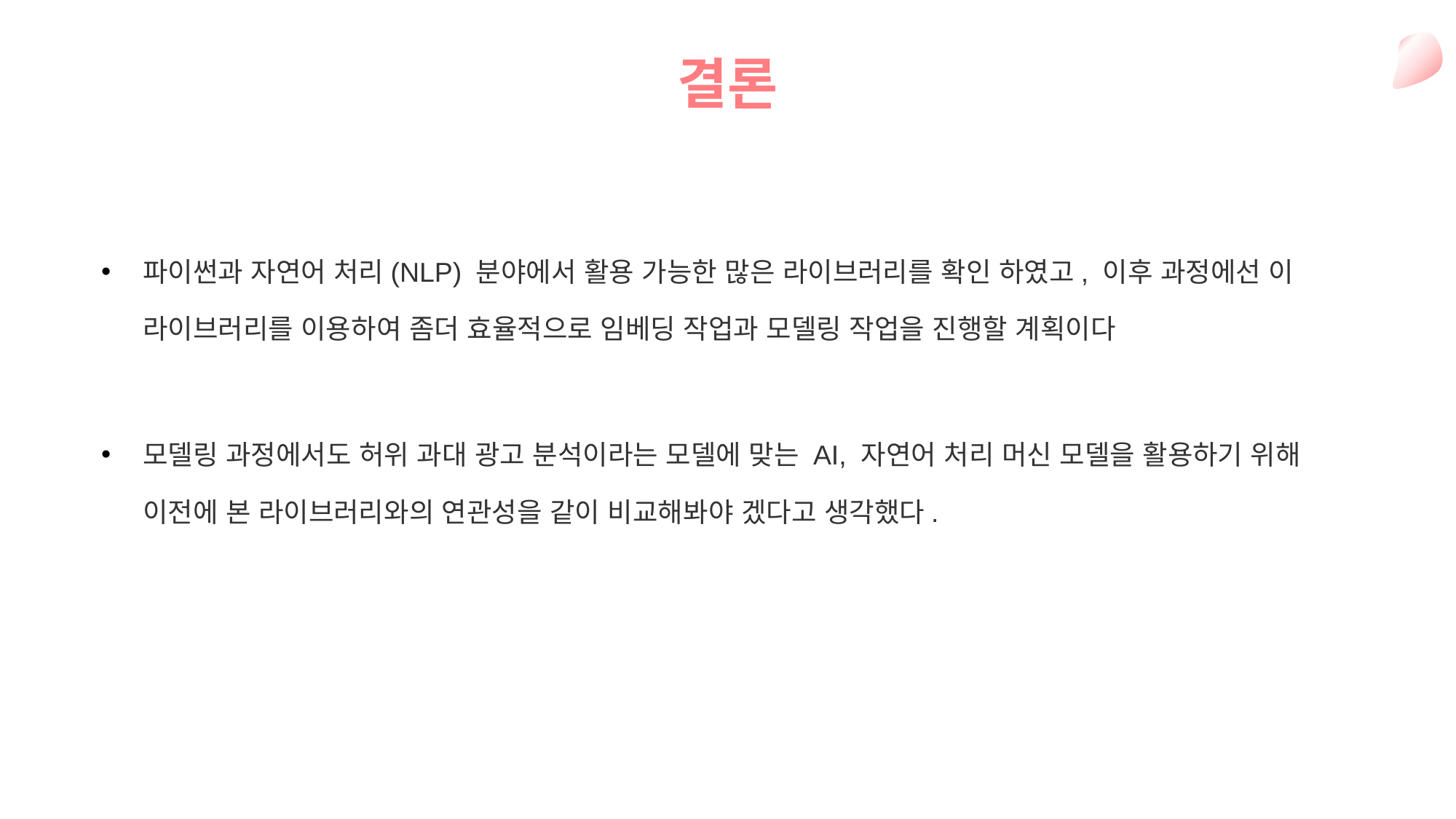

결론
파이썬과 자연어 처리(NLP) 분야에서 활용 가능한 많은 라이브러리를 확인 하였고, 이후 과정에선 이 라이브러리를 이용하여 좀더 효율적으로 임베딩 작업과 모델링 작업을 진행할 계획이다

모델링 과정에서도 허위 과대 광고 분석이라는 모델에 맞는 AI, 자연어 처리 머신 모델을 활용하기 위해 이전에 본 라이브러리와의 연관성을 같이 비교해봐야 겠다고 생각했다.